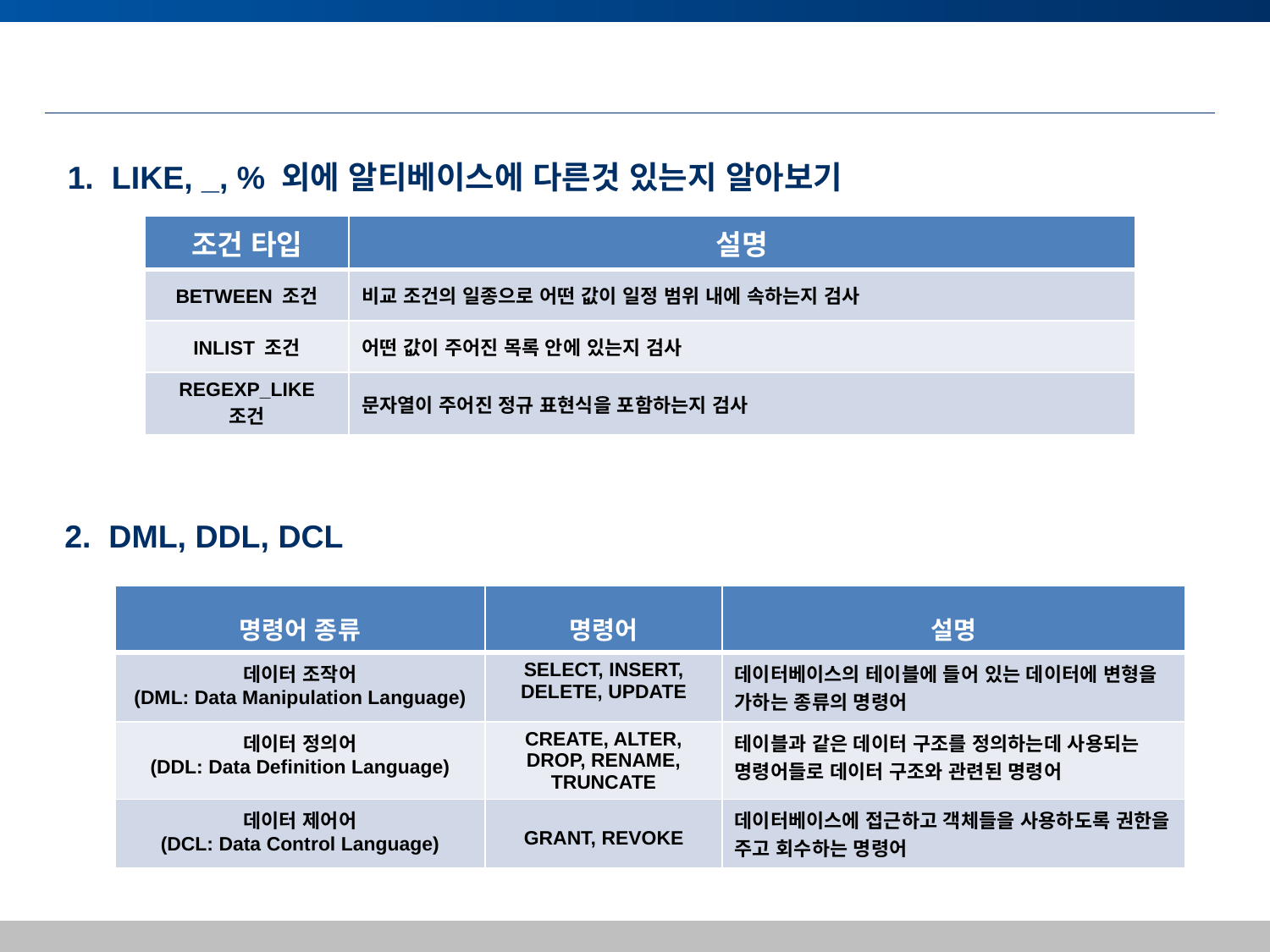

1.  LIKE, _, % 외에 알티베이스에 다른것 있는지 알아보기
| 조건 타입 | 설명 |
| --- | --- |
| BETWEEN 조건 | 비교 조건의 일종으로 어떤 값이 일정 범위 내에 속하는지 검사 |
| INLIST 조건 | 어떤 값이 주어진 목록 안에 있는지 검사 |
| REGEXP\_LIKE 조건 | 문자열이 주어진 정규 표현식을 포함하는지 검사 |
2.  DML, DDL, DCL
| 명령어 종류 | 명령어 | 설명 |
| --- | --- | --- |
| 데이터 조작어 (DML: Data Manipulation Language) | SELECT, INSERT, DELETE, UPDATE | 데이터베이스의 테이블에 들어 있는 데이터에 변형을 가하는 종류의 명령어 |
| 데이터 정의어 (DDL: Data Definition Language) | CREATE, ALTER, DROP, RENAME, TRUNCATE | 테이블과 같은 데이터 구조를 정의하는데 사용되는 명령어들로 데이터 구조와 관련된 명령어 |
| 데이터 제어어 (DCL: Data Control Language) | GRANT, REVOKE | 데이터베이스에 접근하고 객체들을 사용하도록 권한을 주고 회수하는 명령어 |